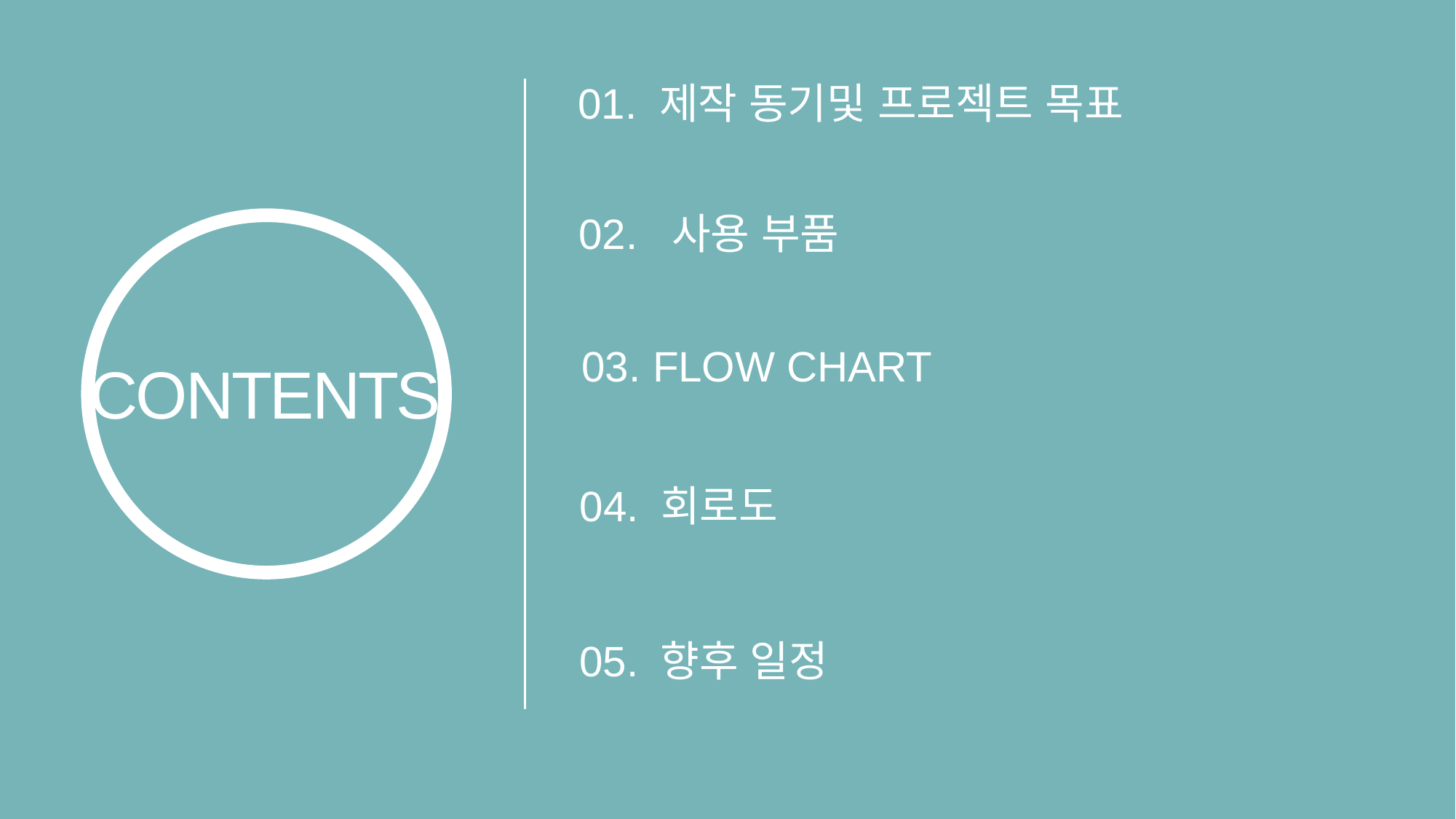

01. 제작 동기및 프로젝트 목표

02.  사용 부품

CONTENTS
03. FLOW CHART

04. 회로도

05. 향후 일정